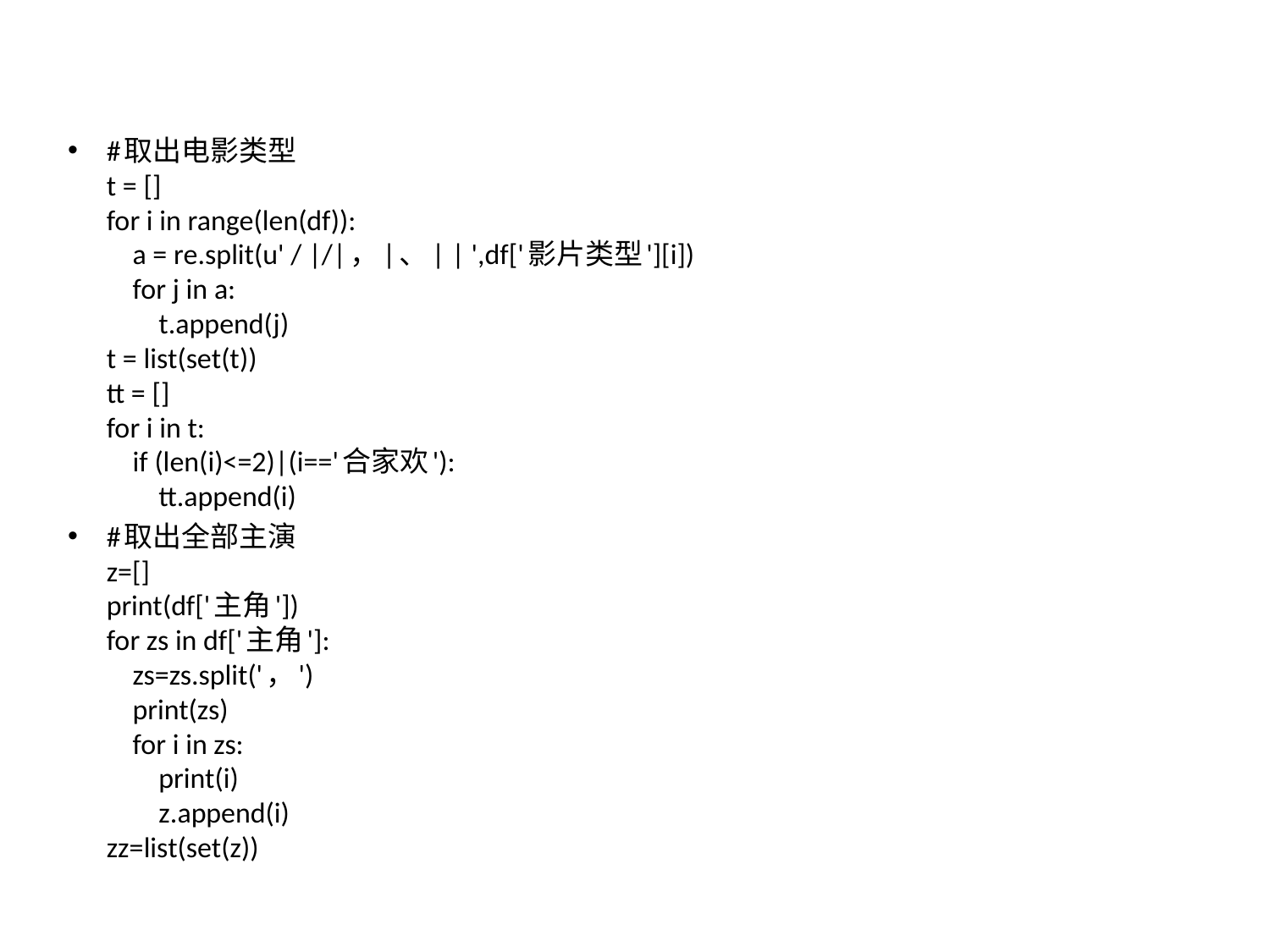

#取出电影类型
t = []
for i in range(len(df)):
    a = re.split(u' / |/|，|、| | ',df['影片类型'][i])
    for j in a:
        t.append(j)
t = list(set(t))
tt = []
for i in t:
    if (len(i)<=2)|(i=='合家欢'):
        tt.append(i)
#取出全部主演
z=[]
print(df['主角'])
for zs in df['主角']:
    zs=zs.split('，')
    print(zs)
    for i in zs:
        print(i)
        z.append(i)
zz=list(set(z))